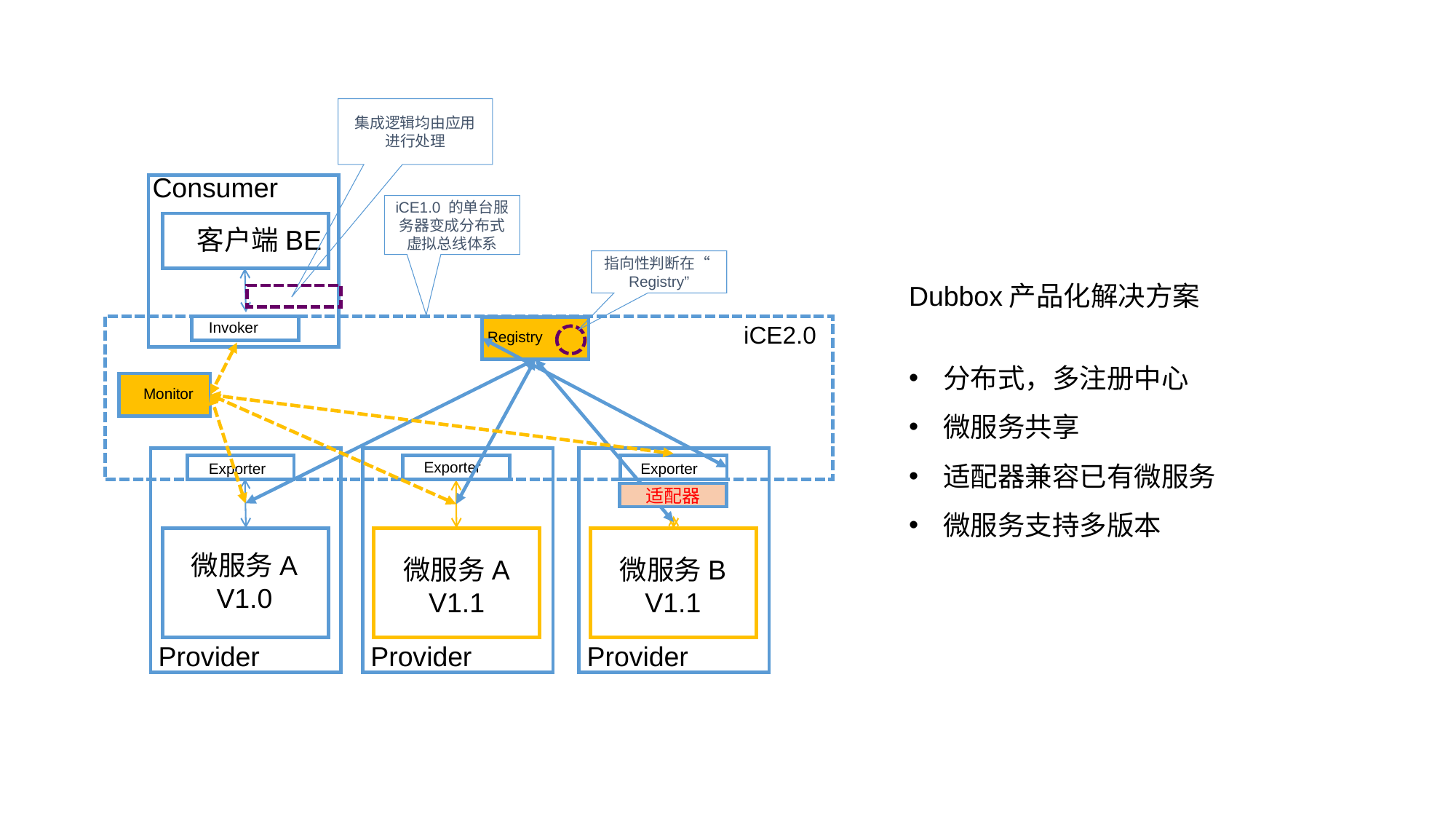

集成逻辑均由应用进行处理
Consumer

iCE1.0 的单台服务器变成分布式虚拟总线体系

客户端BE
指向性判断在“Registry”
Dubbox产品化解决方案

分布式，多注册中心
微服务共享
适配器兼容已有微服务
微服务支持多版本

Invoker
iCE2.0

Registry

Monitor

Exporter
Exporter
Exporter

适配器

微服务A
V1.0
微服务A
V1.1
微服务B
V1.1
Provider
Provider
Provider